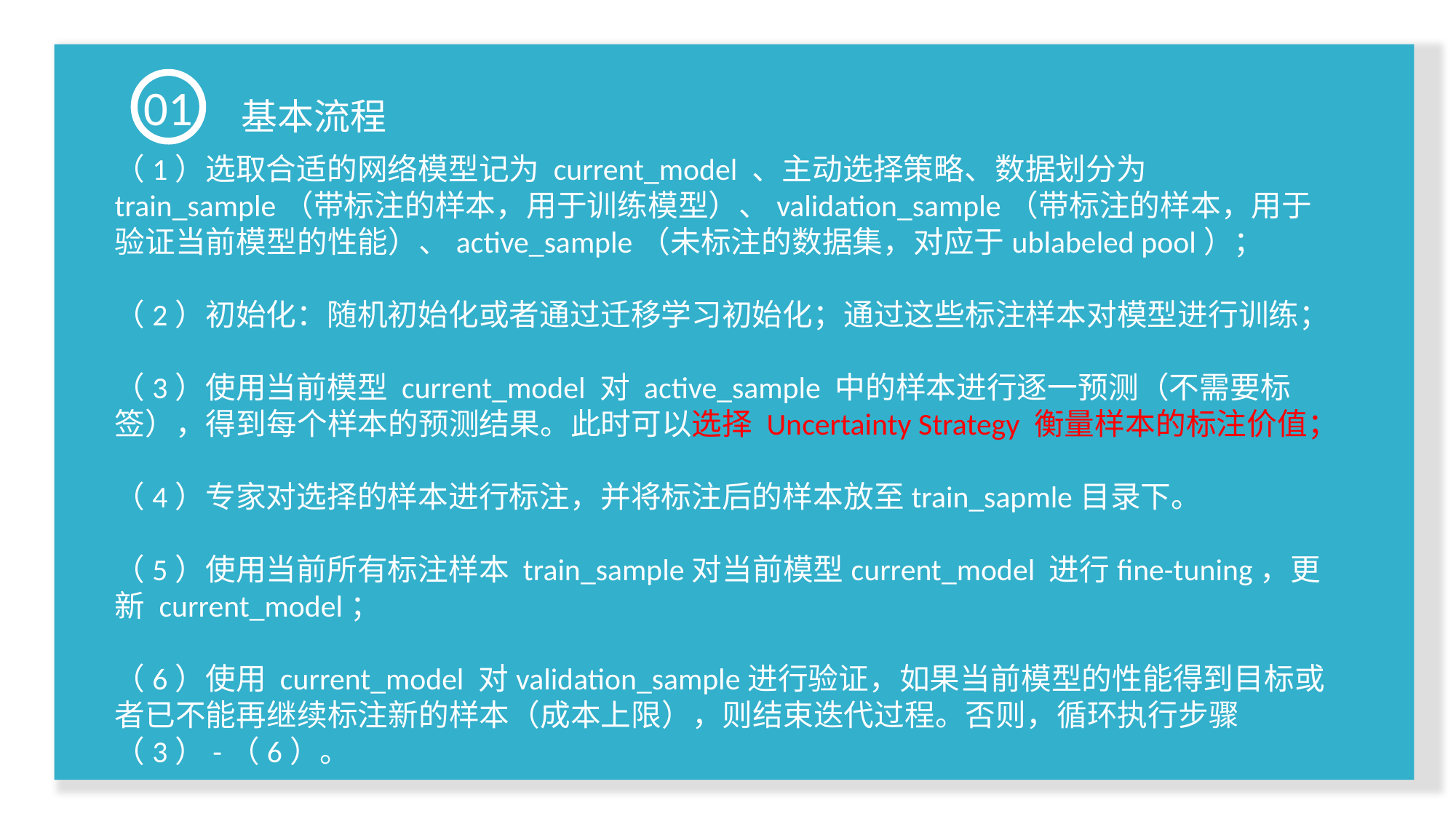

基本流程

01

（1）选取合适的网络模型记为 current_model 、主动选择策略、数据划分为 train_sample（带标注的样本，用于训练模型）、validation_sample（带标注的样本，用于验证当前模型的性能）、active_sample（未标注的数据集，对应于ublabeled pool）；

（2）初始化：随机初始化或者通过迁移学习初始化；通过这些标注样本对模型进行训练；

（3）使用当前模型 current_model 对 active_sample 中的样本进行逐一预测（不需要标签），得到每个样本的预测结果。此时可以选择 Uncertainty Strategy 衡量样本的标注价值；

（4）专家对选择的样本进行标注，并将标注后的样本放至train_sapmle目录下。

（5）使用当前所有标注样本 train_sample对当前模型current_model 进行fine-tuning，更新 current_model；

（6）使用 current_model 对validation_sample进行验证，如果当前模型的性能得到目标或者已不能再继续标注新的样本（成本上限），则结束迭代过程。否则，循环执行步骤（3）-（6）。